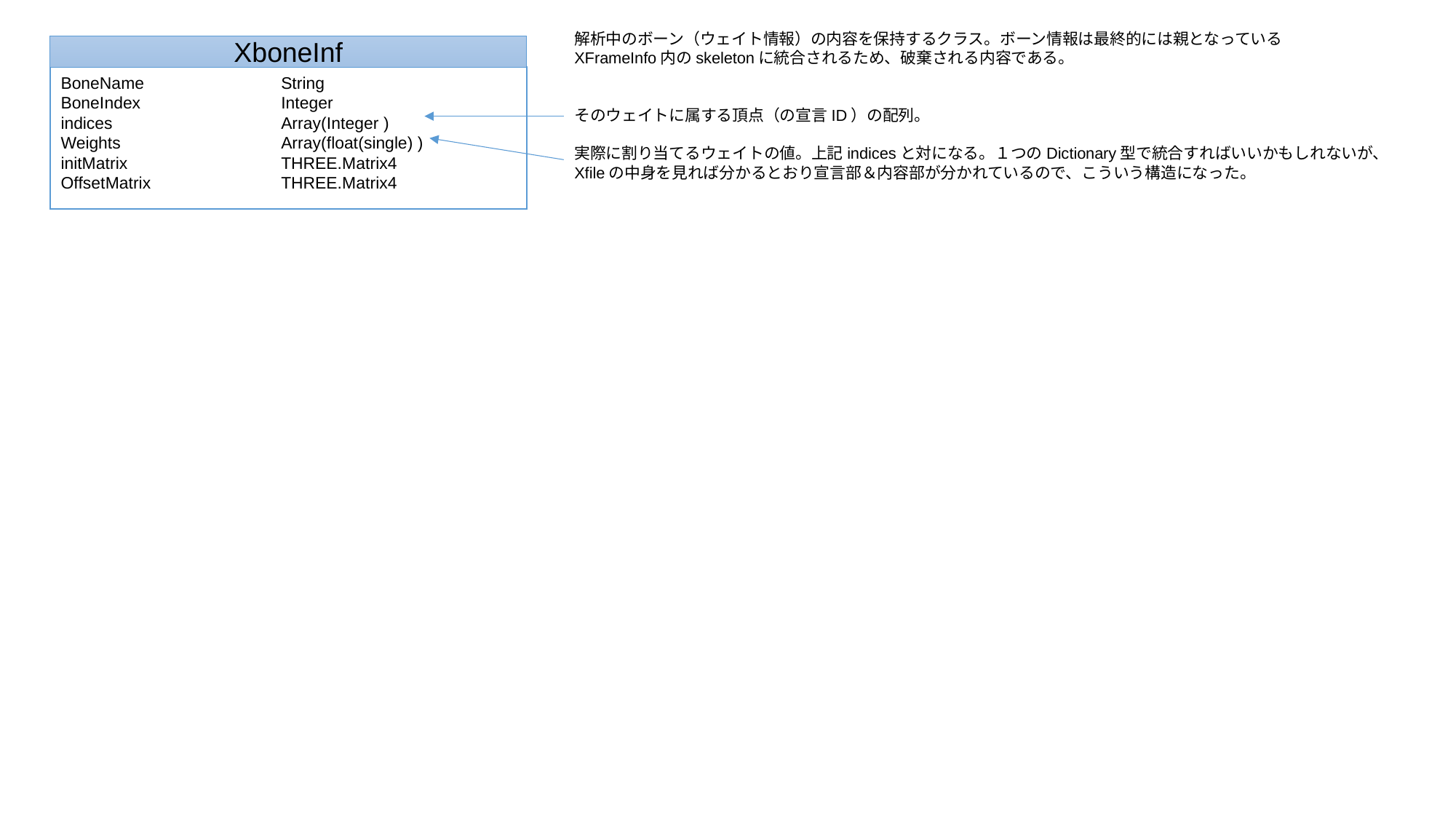

解析中のボーン（ウェイト情報）の内容を保持するクラス。ボーン情報は最終的には親となっている
XFrameInfo内のskeletonに統合されるため、破棄される内容である。

そのウェイトに属する頂点（の宣言ID）の配列。

実際に割り当てるウェイトの値。上記indicesと対になる。１つのDictionary型で統合すればいいかもしれないが、
Xfileの中身を見れば分かるとおり宣言部＆内容部が分かれているので、こういう構造になった。

XboneInf
String
Integer
Array(Integer )
Array(float(single) )
THREE.Matrix4
THREE.Matrix4

BoneName
BoneIndex
indices
Weights
initMatrix
OffsetMatrix